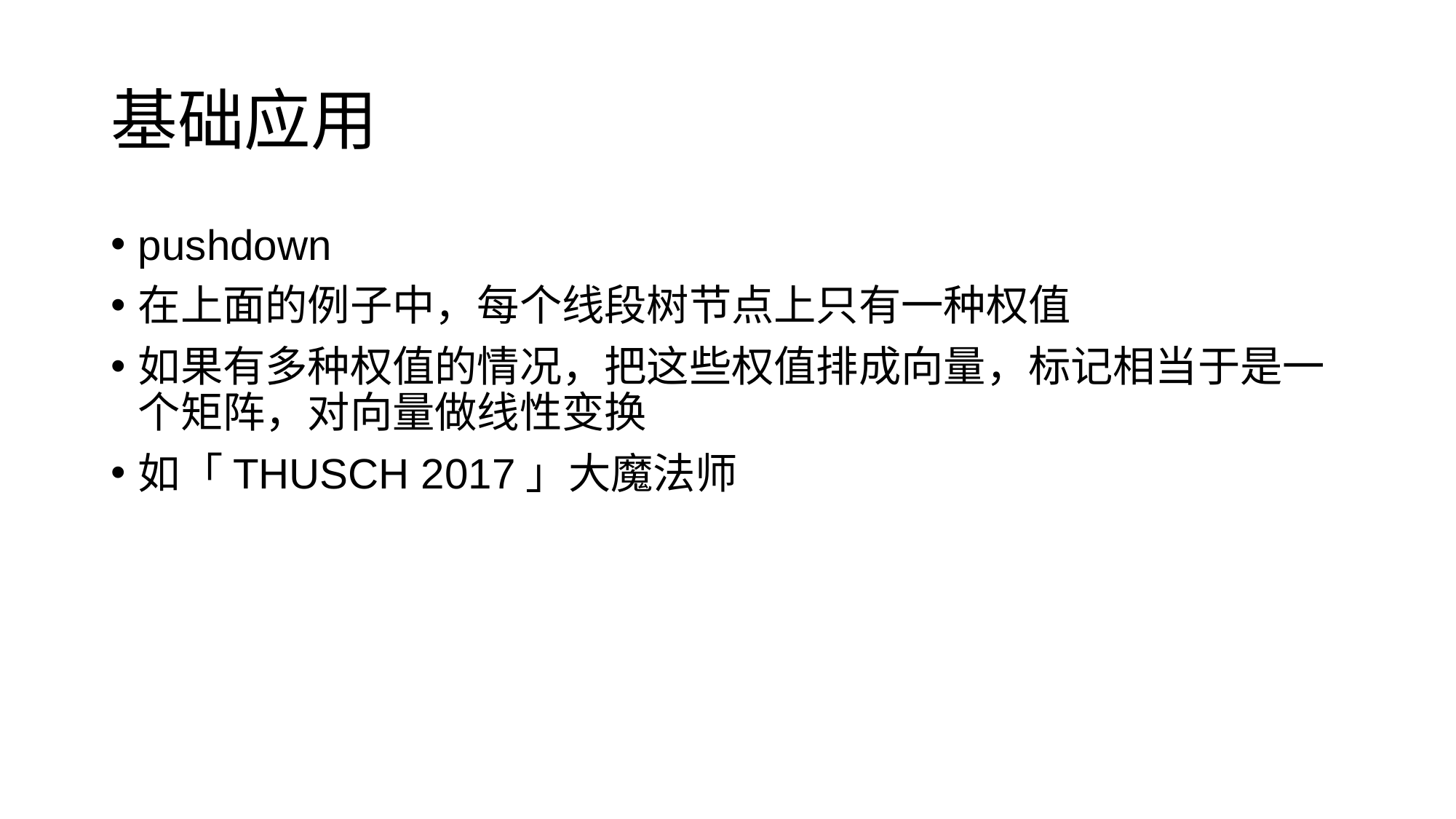

# 基础应用
pushdown
在上面的例子中，每个线段树节点上只有一种权值
如果有多种权值的情况，把这些权值排成向量，标记相当于是一个矩阵，对向量做线性变换
如「THUSCH 2017」大魔法师